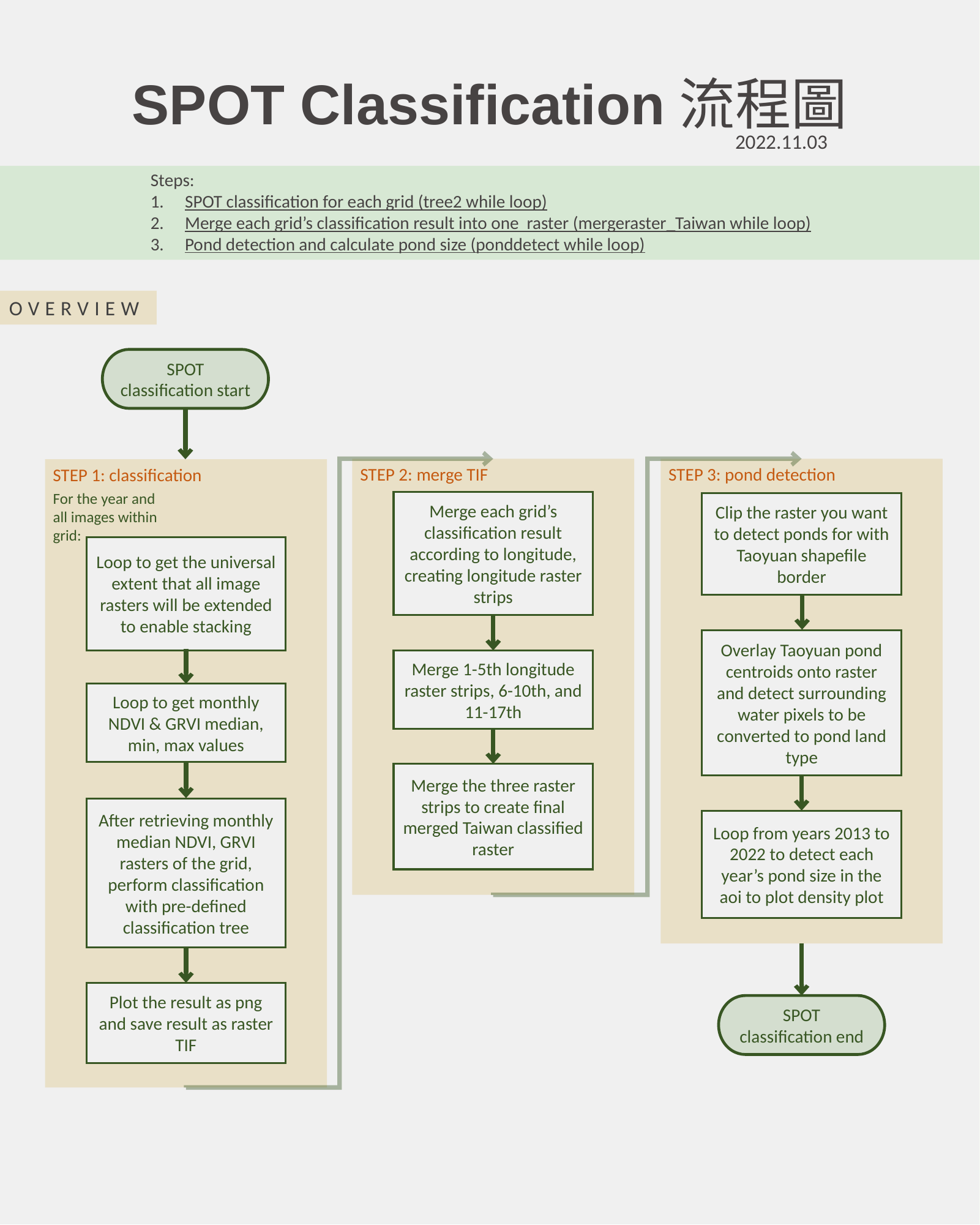

# SPOT Classification流程圖
2022.11.03
Steps:
SPOT classification for each grid (tree2 while loop)
Merge each grid’s classification result into one  raster (mergeraster_Taiwan while loop)
Pond detection and calculate pond size (ponddetect while loop)

OVERVIEW
SPOT classification start
STEP 2: merge TIF

Merge each grid’s classification result according to longitude, creating longitude raster strips
Merge 1-5th longitude raster strips, 6-10th, and 11-17th
Merge the three raster strips to create final merged Taiwan classified raster
STEP 3: pond detection

Clip the raster you want to detect ponds for with Taoyuan shapefile border
Overlay Taoyuan pond centroids onto raster and detect surrounding water pixels to be converted to pond land type
Loop from years 2013 to 2022 to detect each year’s pond size in the aoi to plot density plot
STEP 1: classification

For the year and all images within grid:
Loop to get the universal extent that all image rasters will be extended to enable stacking
Loop to get monthly NDVI & GRVI median, min, max values
After retrieving monthly median NDVI, GRVI rasters of the grid, perform classification with pre-defined classification tree
Plot the result as png and save result as raster TIF
SPOT classification end